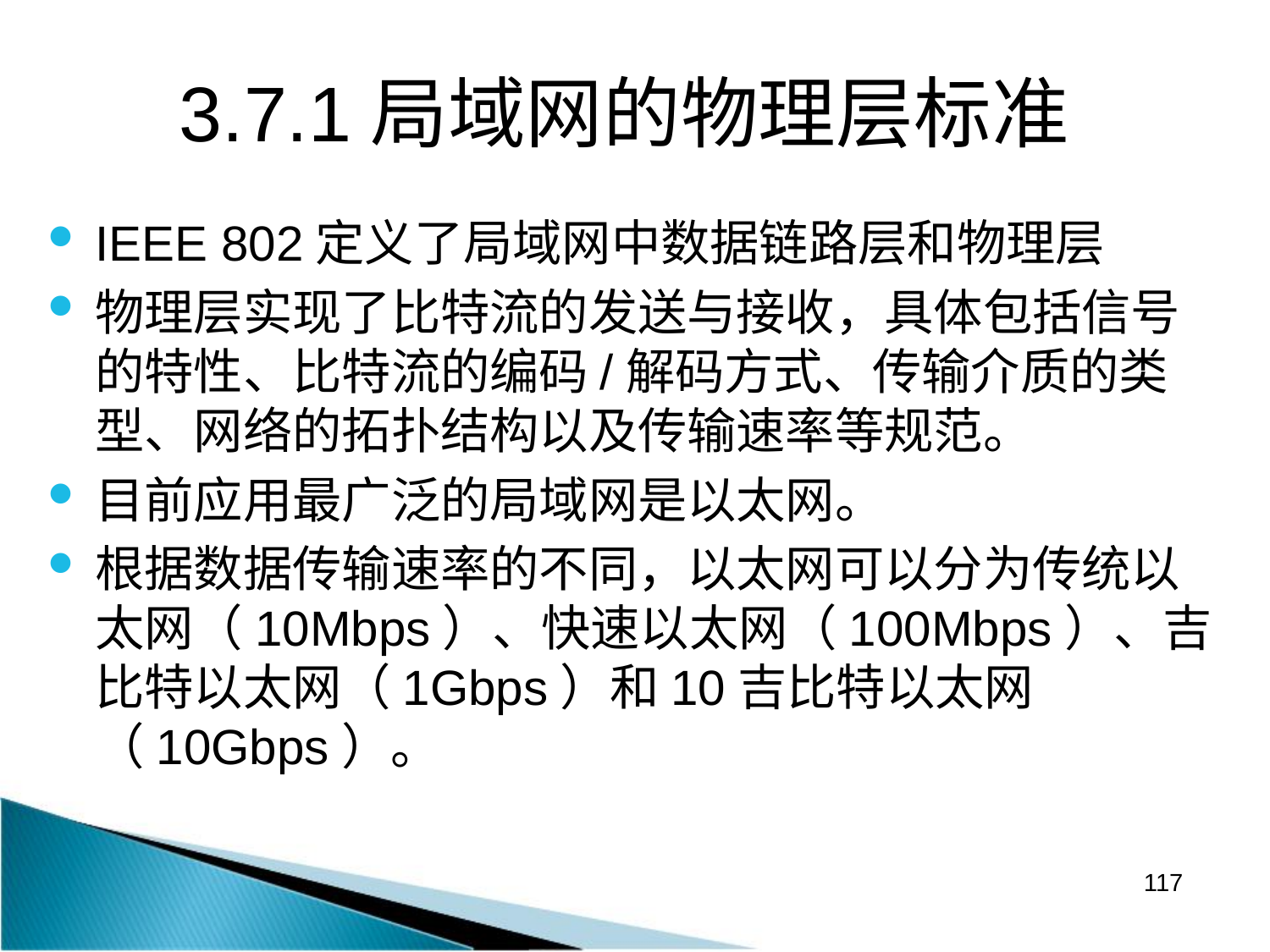

# 3.7.1局域网的物理层标准
IEEE 802定义了局域网中数据链路层和物理层
物理层实现了比特流的发送与接收，具体包括信号的特性、比特流的编码/解码方式、传输介质的类型、网络的拓扑结构以及传输速率等规范。
目前应用最广泛的局域网是以太网。
根据数据传输速率的不同，以太网可以分为传统以太网（10Mbps）、快速以太网（100Mbps）、吉比特以太网（1Gbps）和10吉比特以太网（10Gbps）。
117